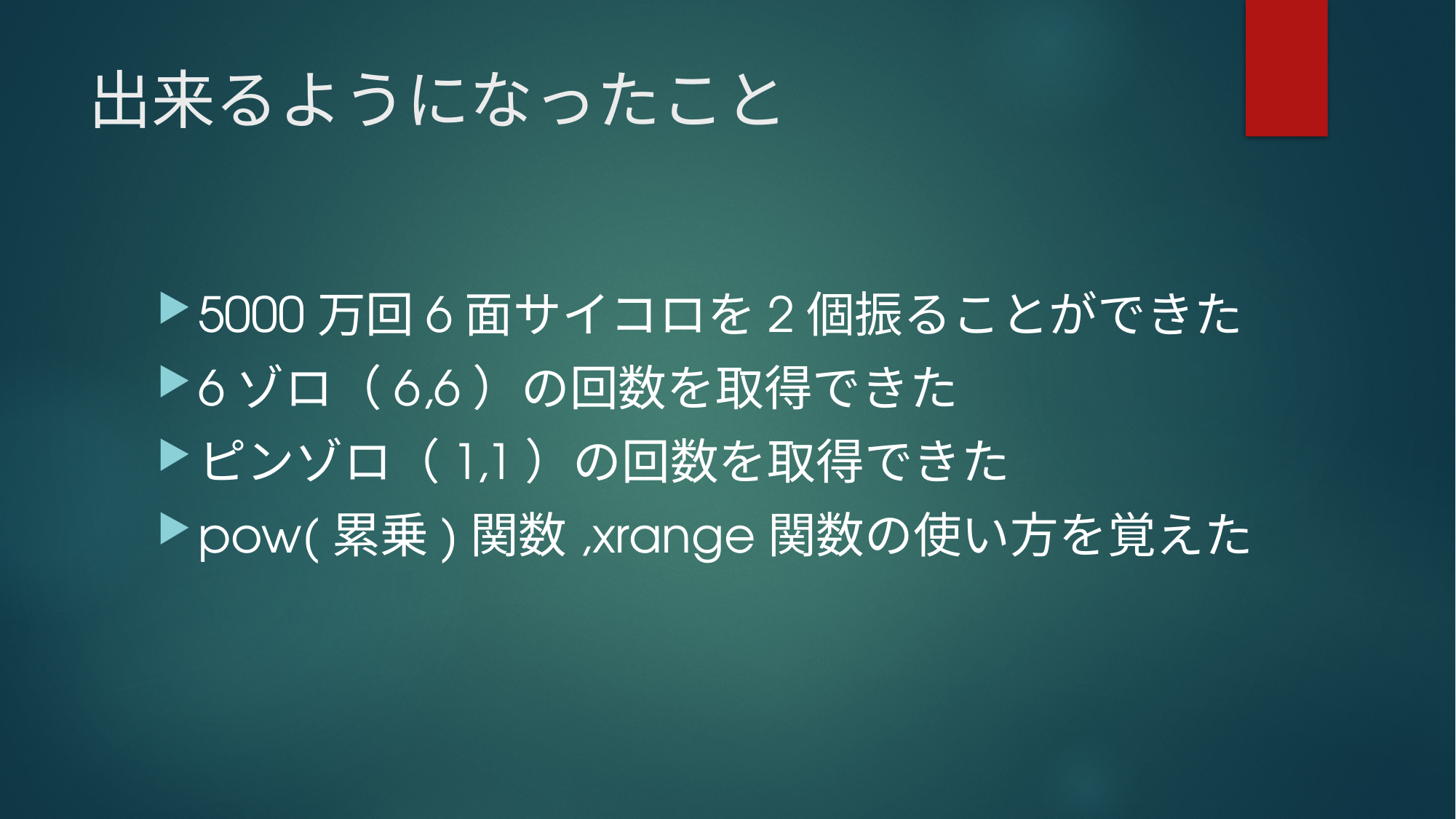

# 出来るようになったこと
5000万回6面サイコロを2個振ることができた
6ゾロ（6,6）の回数を取得できた
ピンゾロ（1,1）の回数を取得できた
pow(累乗)関数,xrange関数の使い方を覚えた